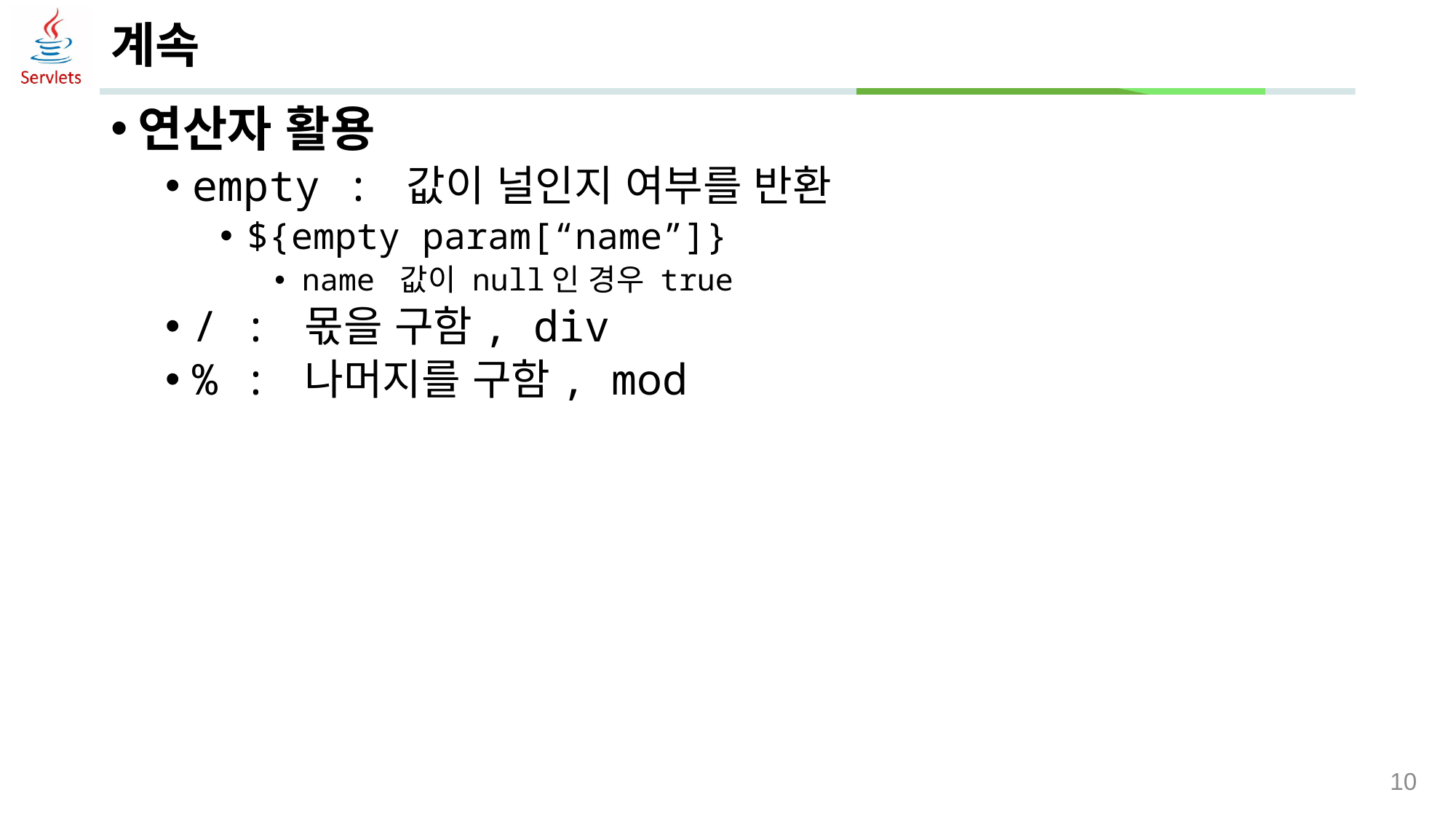

# 계속
연산자 활용
empty : 값이 널인지 여부를 반환
${empty param[“name”]}
name 값이 null인 경우 true
/ : 몫을 구함, div
% : 나머지를 구함, mod

10